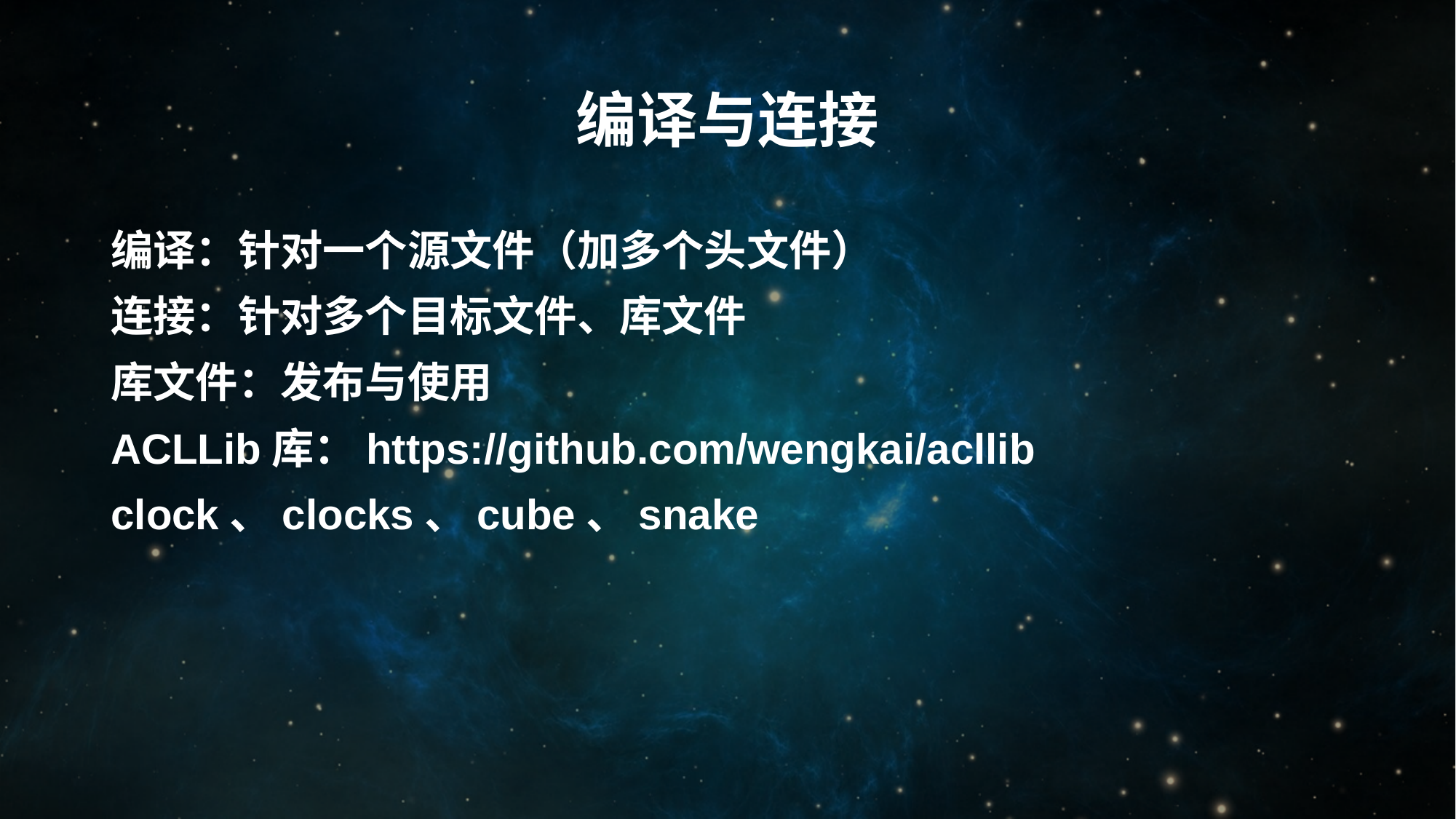

# 编译与连接
编译：针对一个源文件（加多个头文件）
连接：针对多个目标文件、库文件
库文件：发布与使用
ACLLib库：https://github.com/wengkai/acllib
clock、clocks、cube、snake